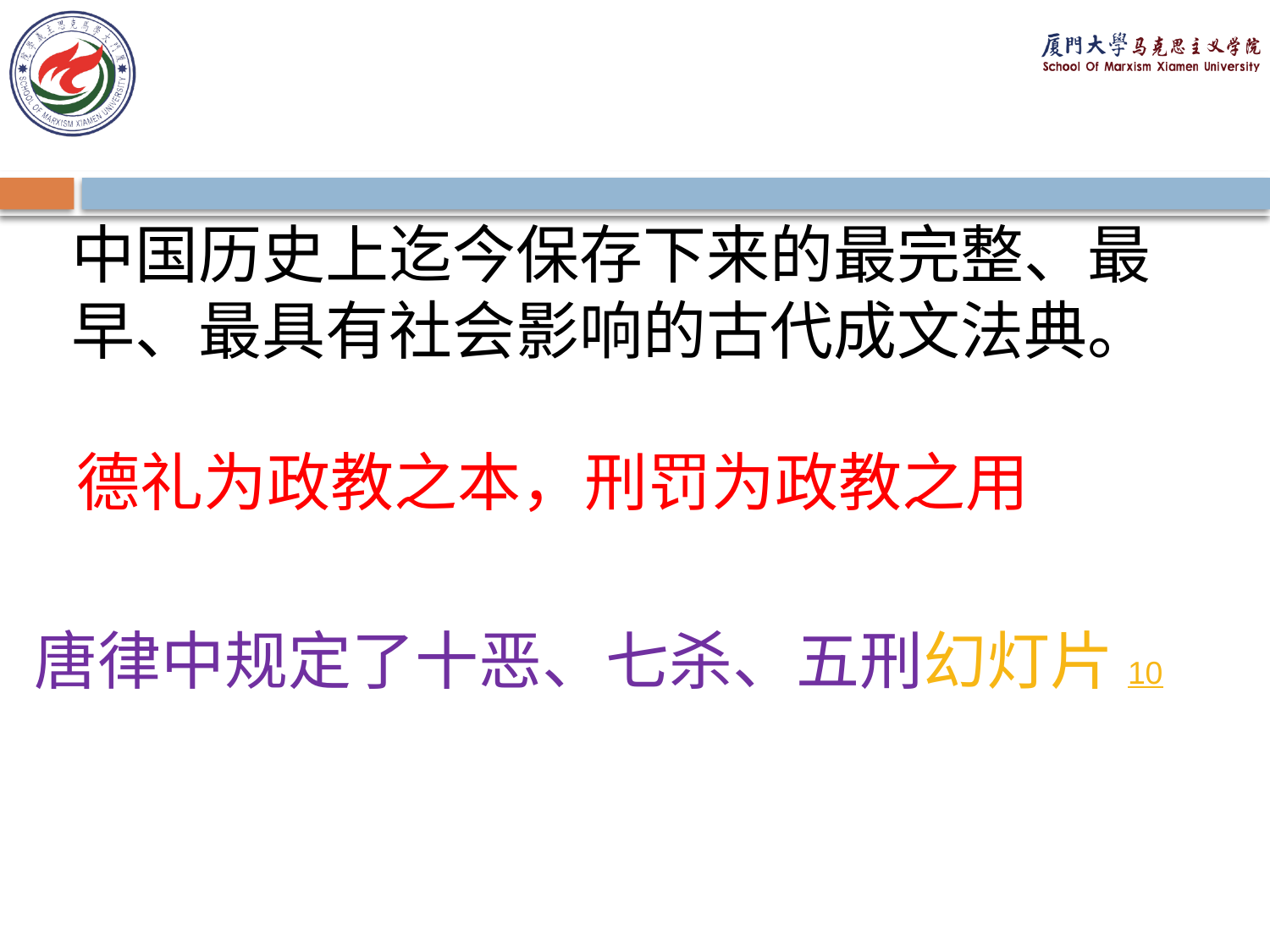

中国历史上迄今保存下来的最完整、最早、最具有社会影响的古代成文法典。

德礼为政教之本，刑罚为政教之用
唐律中规定了十恶、七杀、五刑幻灯片 10